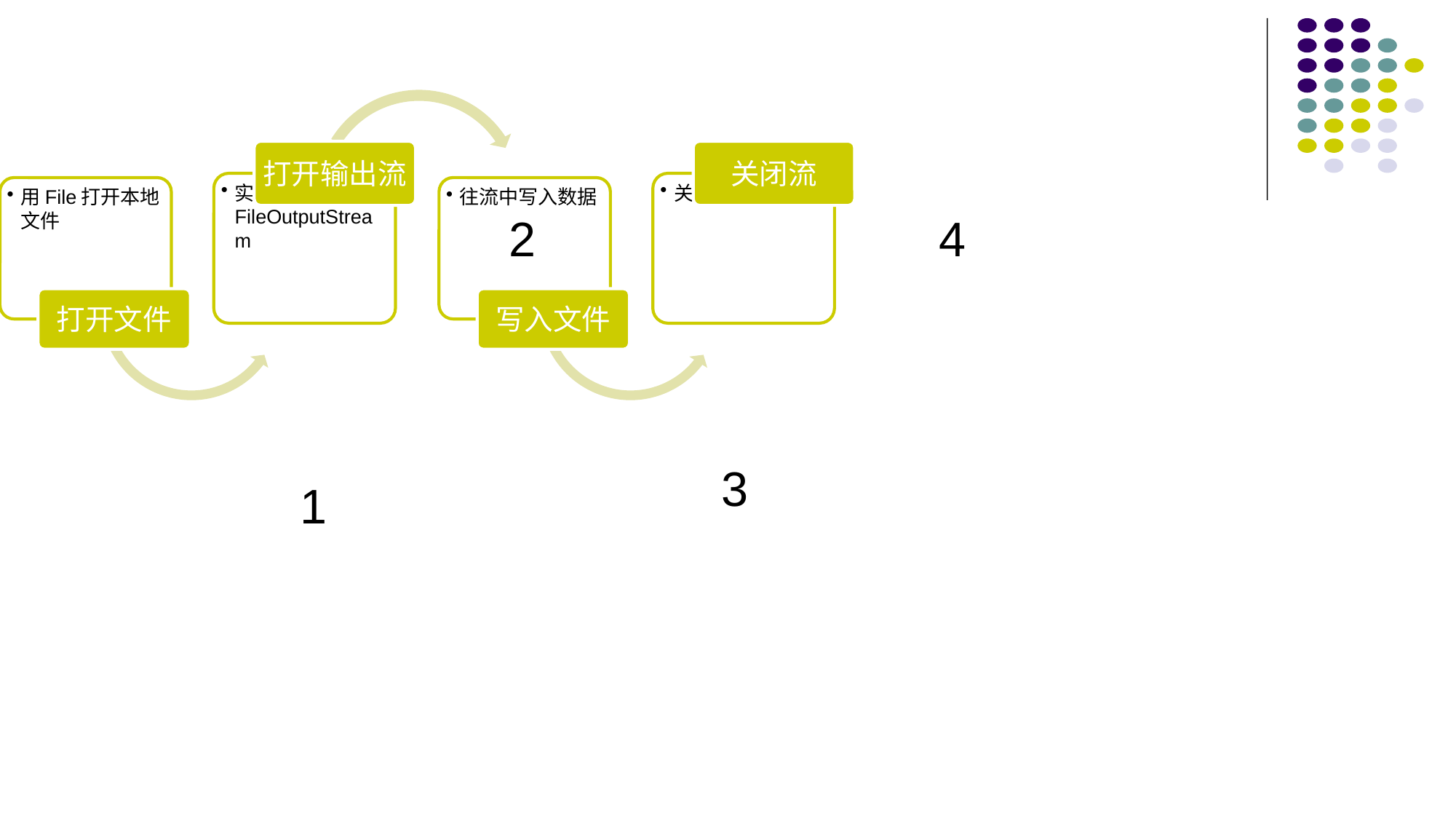

用File打开本地文件
打开文件
实例化FileOutputStream
打开输出流
往流中写入数据
写入文件
关闭输出流
关闭流
2
4
3
1
52